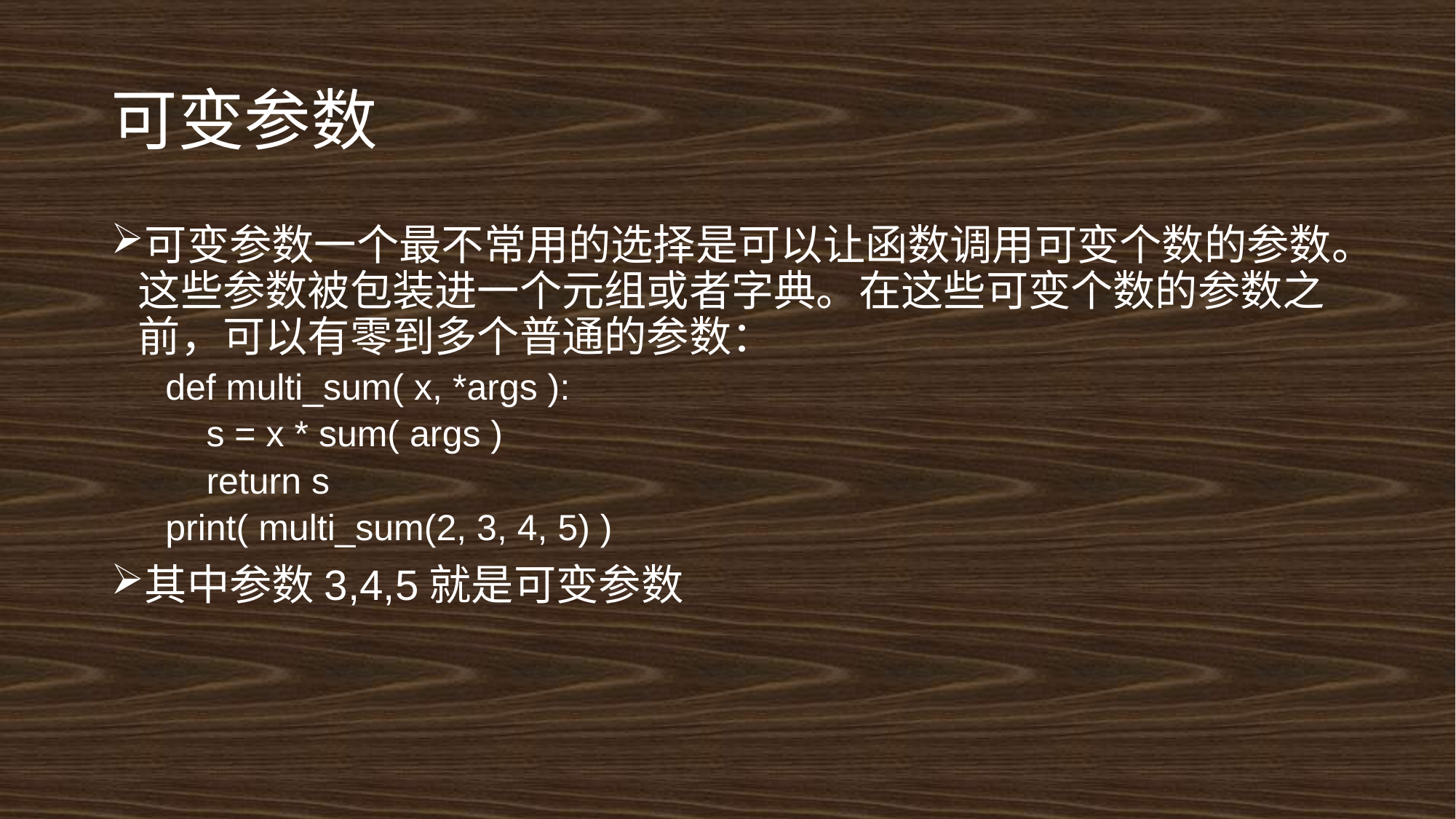

# 可变参数
可变参数一个最不常用的选择是可以让函数调用可变个数的参数。这些参数被包装进一个元组或者字典。在这些可变个数的参数之前，可以有零到多个普通的参数：
def multi_sum( x, *args ):
    s = x * sum( args )
    return s
print( multi_sum(2, 3, 4, 5) )
其中参数3,4,5就是可变参数